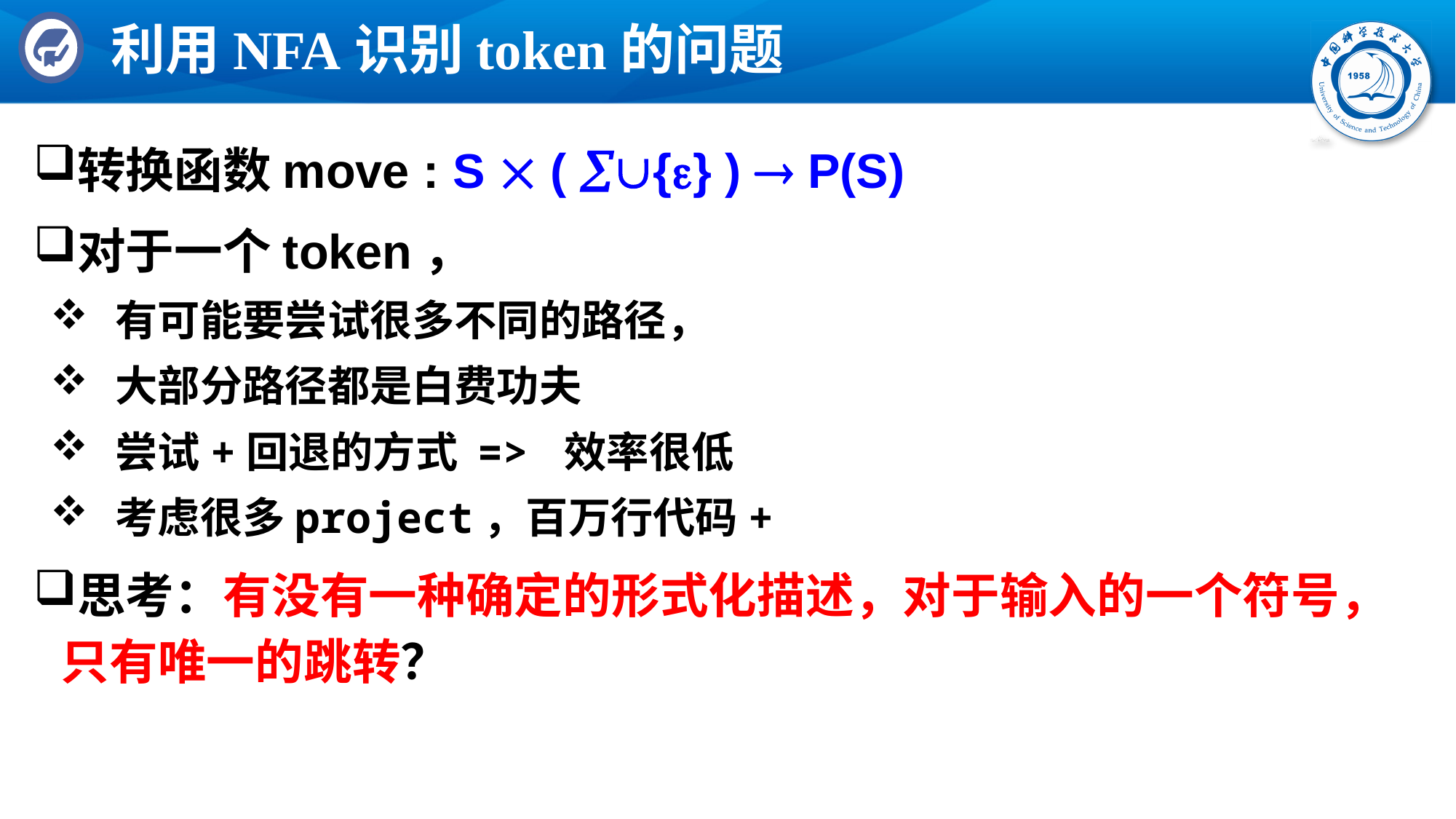

# 利用NFA识别token的问题
转换函数move : S × ( ∑∪{ε} ) → P(S)
对于一个token，
有可能要尝试很多不同的路径，
大部分路径都是白费功夫
尝试+回退的方式 => 效率很低
考虑很多project，百万行代码+
思考：有没有一种确定的形式化描述，对于输入的一个符号，只有唯一的跳转？